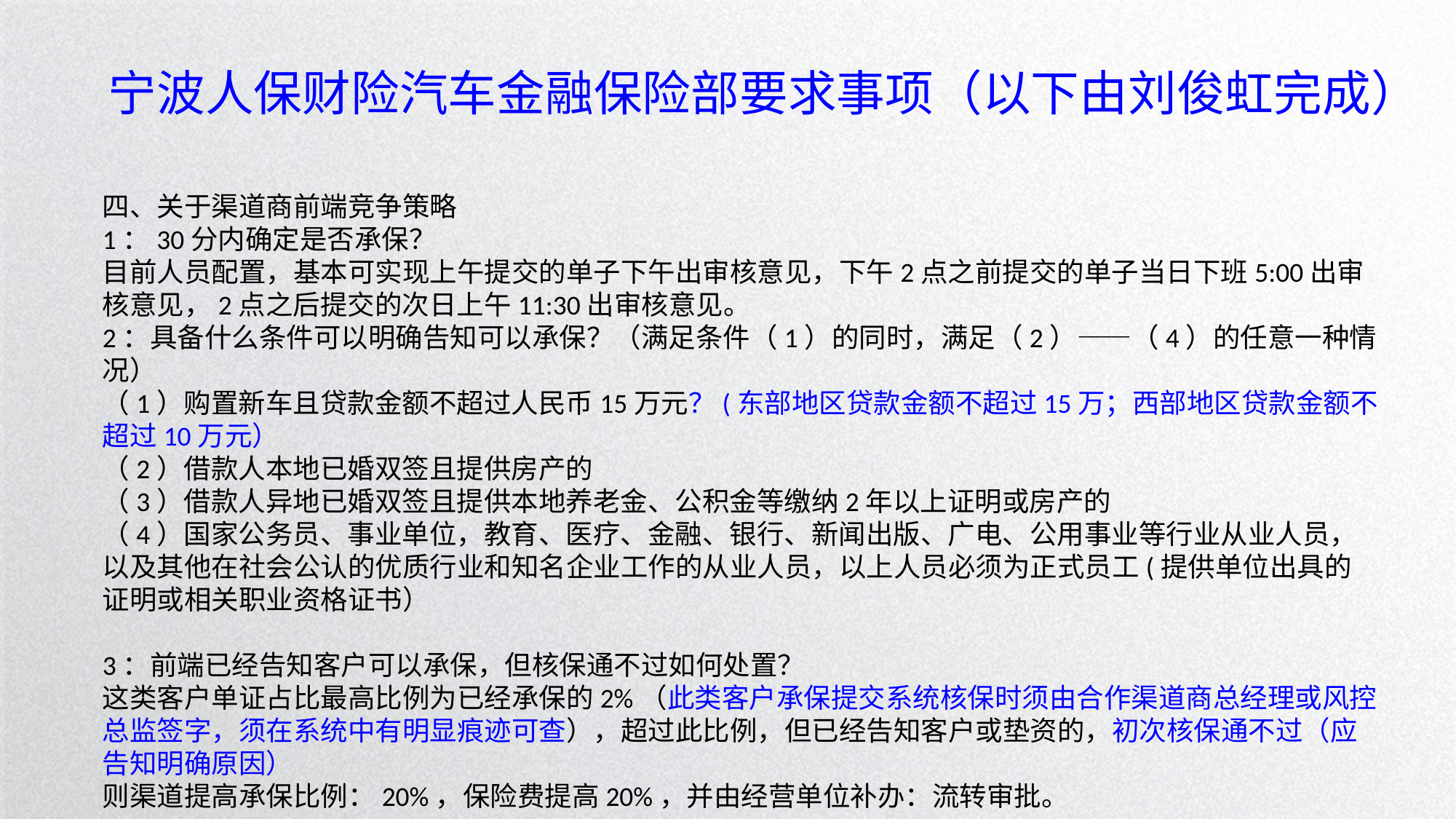

宁波人保财险汽车金融保险部要求事项（以下由刘俊虹完成）

四、关于渠道商前端竞争策略
1：30分内确定是否承保？
目前人员配置，基本可实现上午提交的单子下午出审核意见，下午2点之前提交的单子当日下班5:00出审核意见，2点之后提交的次日上午11:30出审核意见。
2：具备什么条件可以明确告知可以承保？（满足条件（1）的同时，满足（2）——（4）的任意一种情况）
（1）购置新车且贷款金额不超过人民币15万元？(东部地区贷款金额不超过15万；西部地区贷款金额不超过10万元）
（2）借款人本地已婚双签且提供房产的
（3）借款人异地已婚双签且提供本地养老金、公积金等缴纳2年以上证明或房产的
（4）国家公务员、事业单位，教育、医疗、金融、银行、新闻出版、广电、公用事业等行业从业人员，以及其他在社会公认的优质行业和知名企业工作的从业人员，以上人员必须为正式员工(提供单位出具的证明或相关职业资格证书）

3：前端已经告知客户可以承保，但核保通不过如何处置？
这类客户单证占比最高比例为已经承保的2%（此类客户承保提交系统核保时须由合作渠道商总经理或风控总监签字，须在系统中有明显痕迹可查），超过此比例，但已经告知客户或垫资的，初次核保通不过（应告知明确原因）
则渠道提高承保比例：20%，保险费提高20%，并由经营单位补办：流转审批。